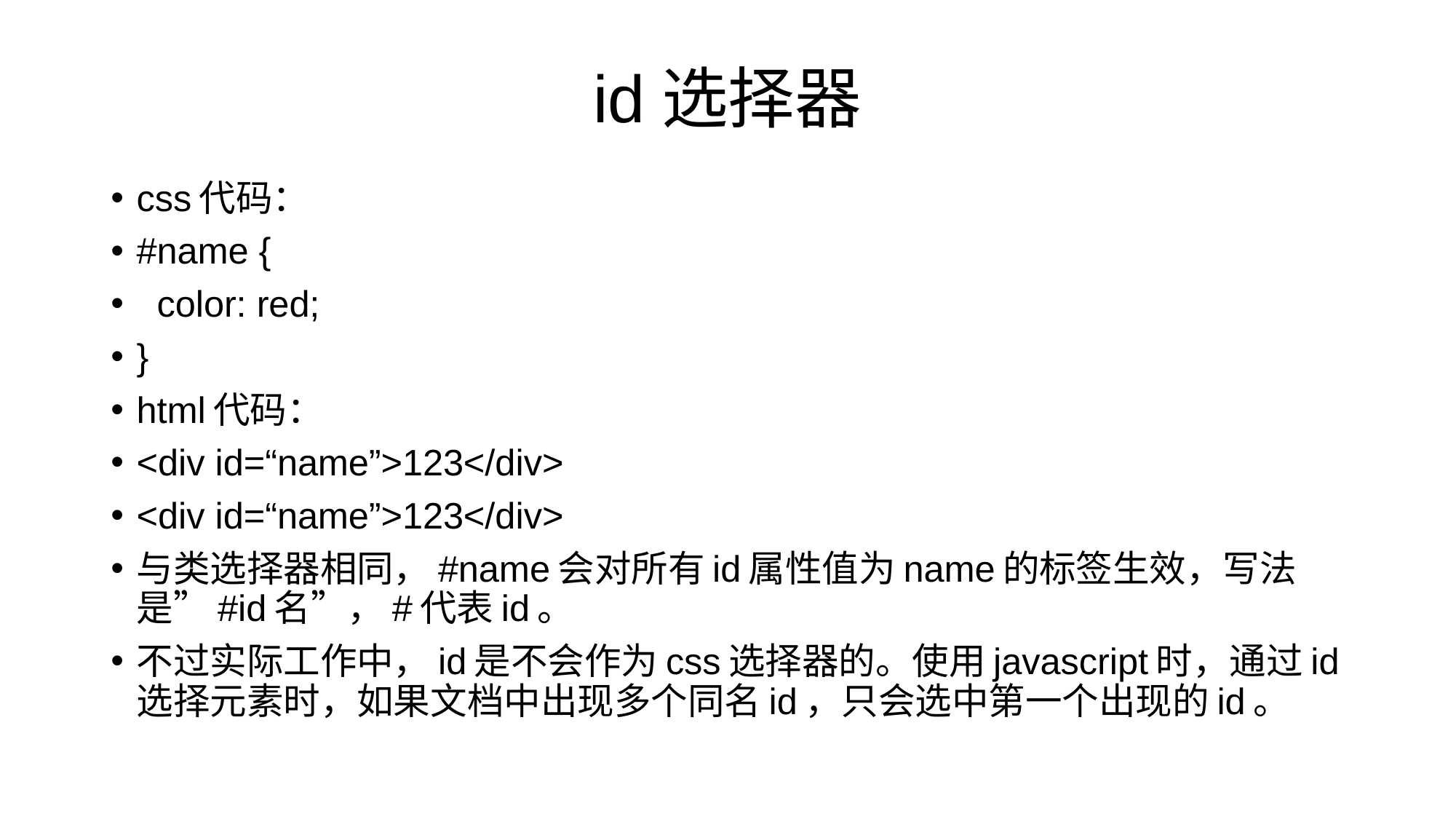

# id选择器
css代码：
#name {
  color: red;
}
html代码：
<div id=“name”>123</div>
<div id=“name”>123</div>
与类选择器相同，#name会对所有id属性值为name的标签生效，写法是”#id名”，#代表id。
不过实际工作中，id是不会作为css选择器的。使用javascript时，通过id选择元素时，如果文档中出现多个同名id，只会选中第一个出现的id。